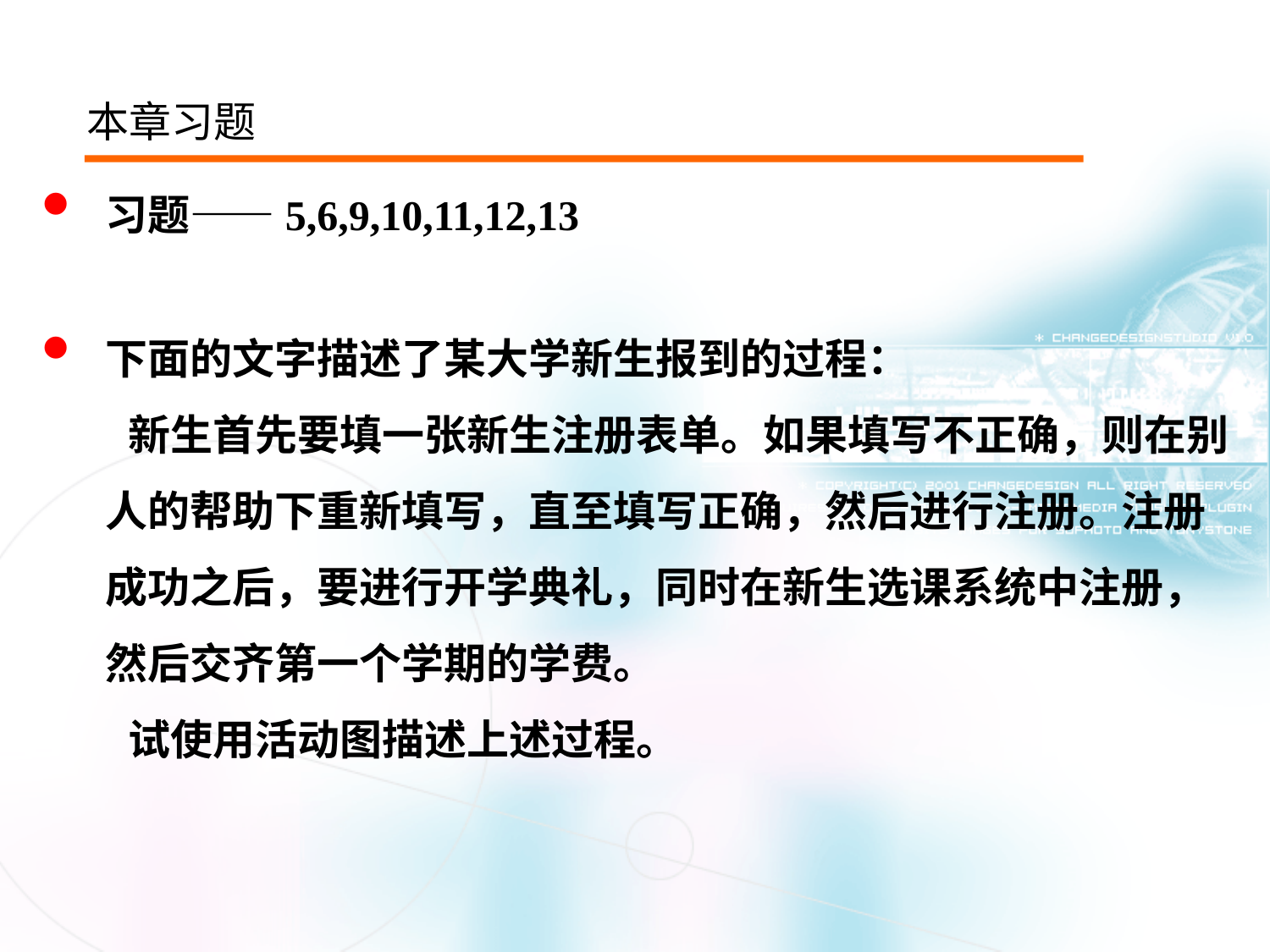

本章习题
习题——5,6,9,10,11,12,13

下面的文字描述了某大学新生报到的过程：
        新生首先要填一张新生注册表单。如果填写不正确，则在别人的帮助下重新填写，直至填写正确，然后进行注册。注册成功之后，要进行开学典礼，同时在新生选课系统中注册，然后交齐第一个学期的学费。
        试使用活动图描述上述过程。